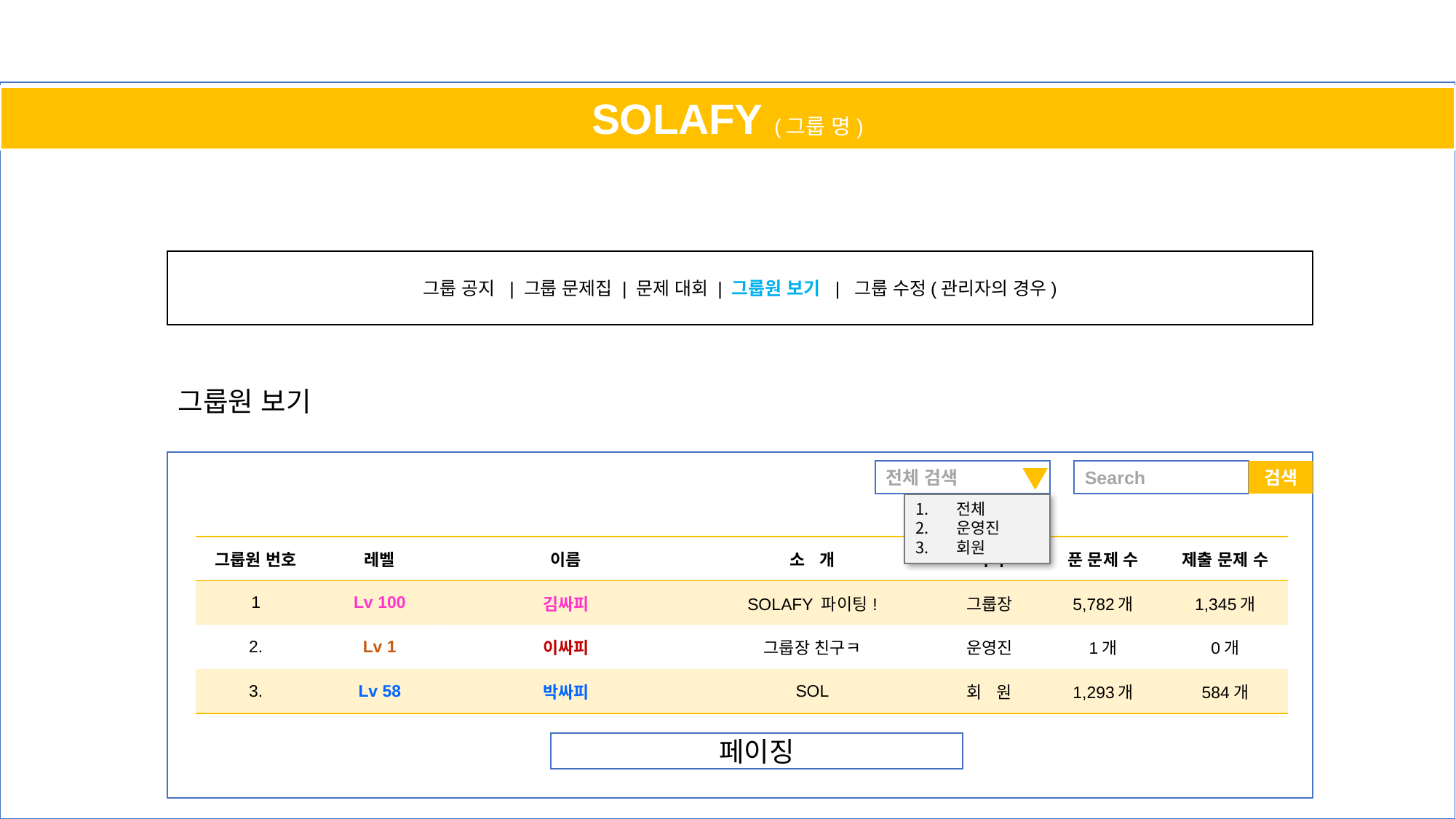

SOLAFY (그룹 명)

그룹 공지  | 그룹 문제집 | 문제 대회 | 그룹원 보기  |  그룹 수정(관리자의 경우)
그룹원 보기

전체 검색
Search
검색

전체
운영진
회원
| 그룹원 번호 | 레벨 | 이름 | 소 개 | 직책 | 푼 문제 수 | 제출 문제 수 |
| --- | --- | --- | --- | --- | --- | --- |
| 1 | Lv 100 | 김싸피 | SOLAFY 파이팅! | 그룹장 | 5,782개 | 1,345개 |
| 2. | Lv 1 | 이싸피 | 그룹장 친구ㅋ | 운영진 | 1개 | 0개 |
| 3. | Lv 58 | 박싸피 | SOL | 회 원 | 1,293개 | 584개 |
페이징